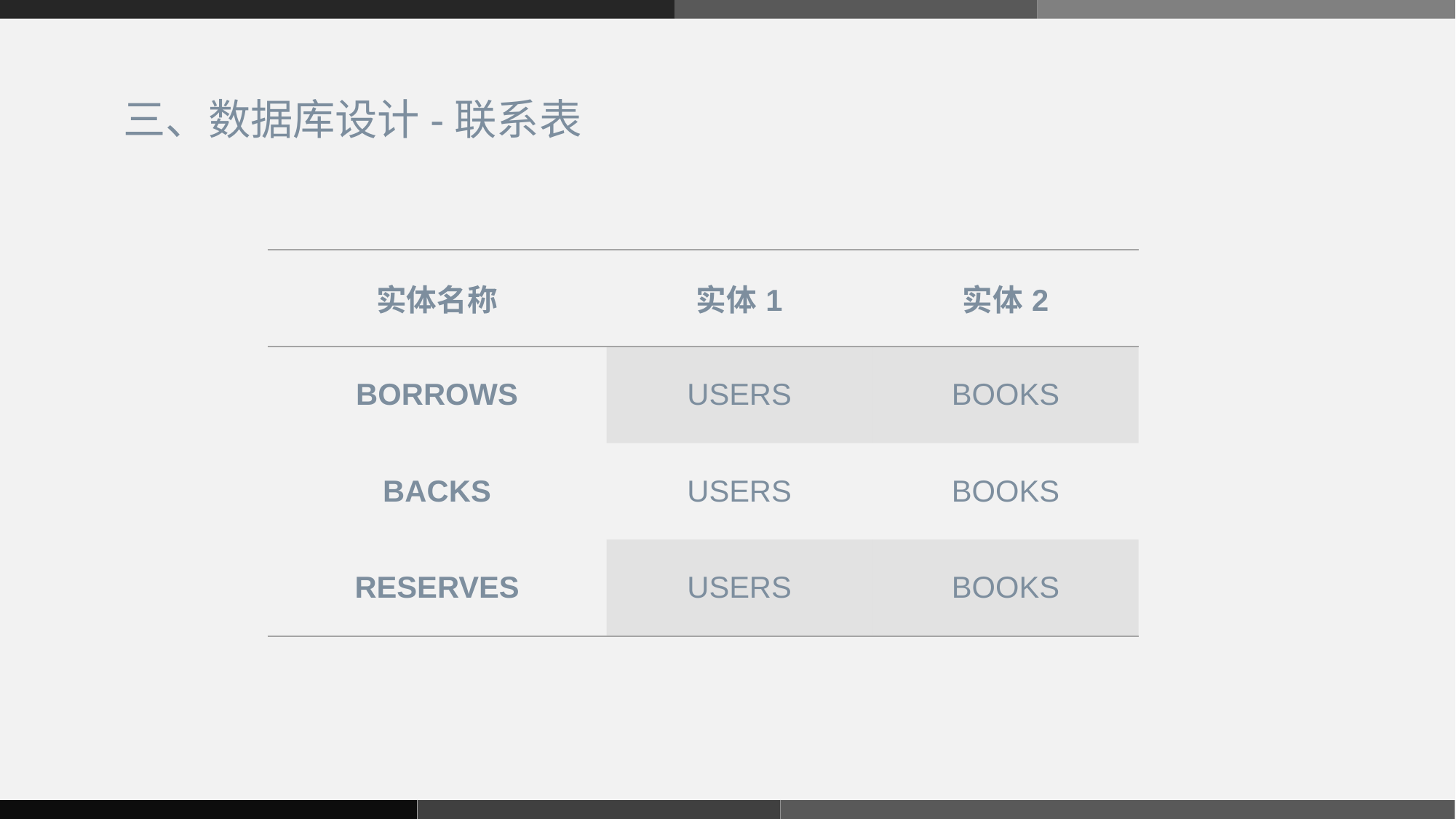

三、数据库设计-联系表

| 实体名称 | 实体1 | 实体2 |
| --- | --- | --- |
| BORROWS | USERS | BOOKS |
| BACKS | USERS | BOOKS |
| RESERVES | USERS | BOOKS |